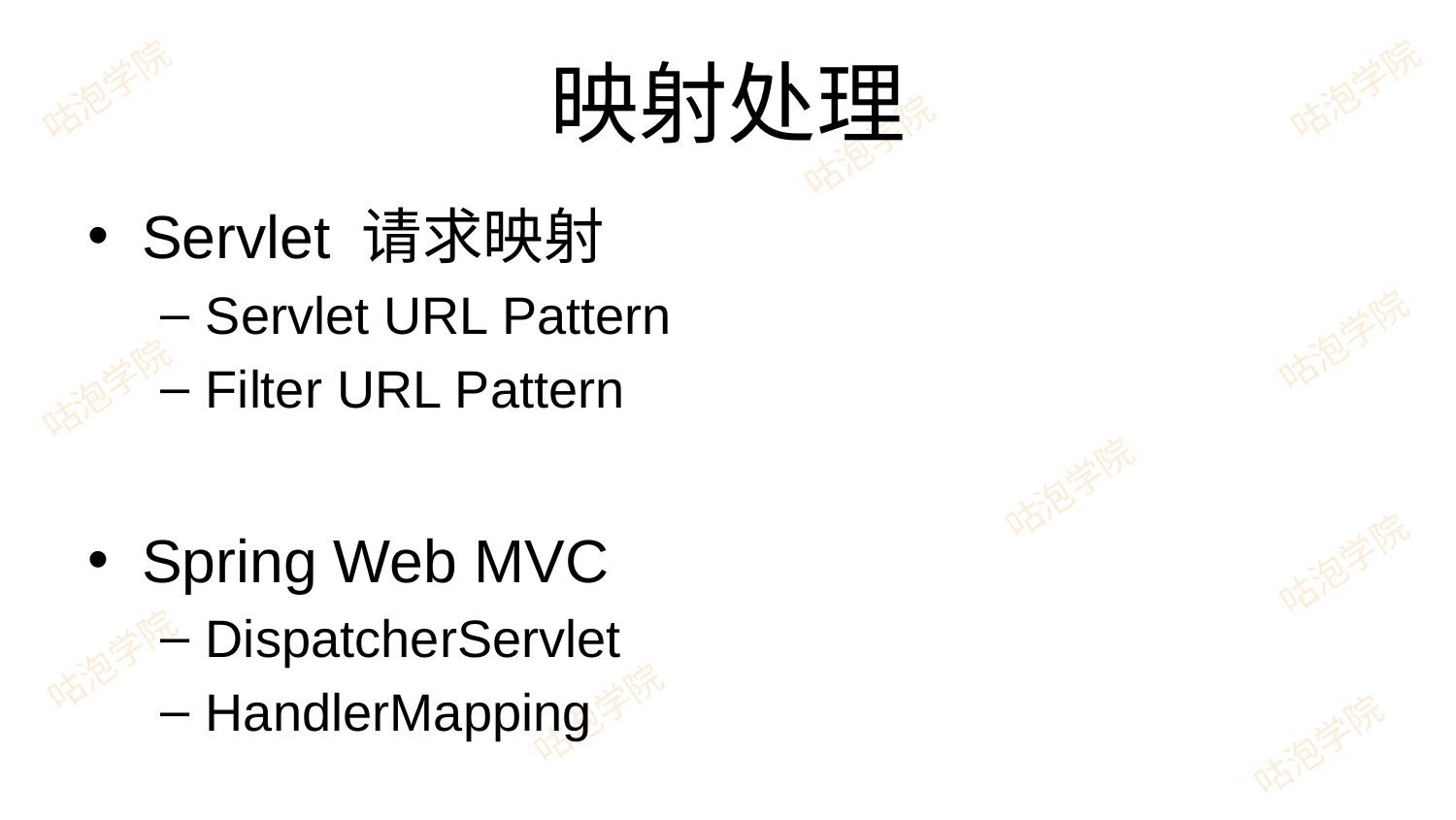

# 映射处理
Servlet 请求映射
Servlet URL Pattern
Filter URL Pattern

Spring Web MVC
DispatcherServlet
HandlerMapping